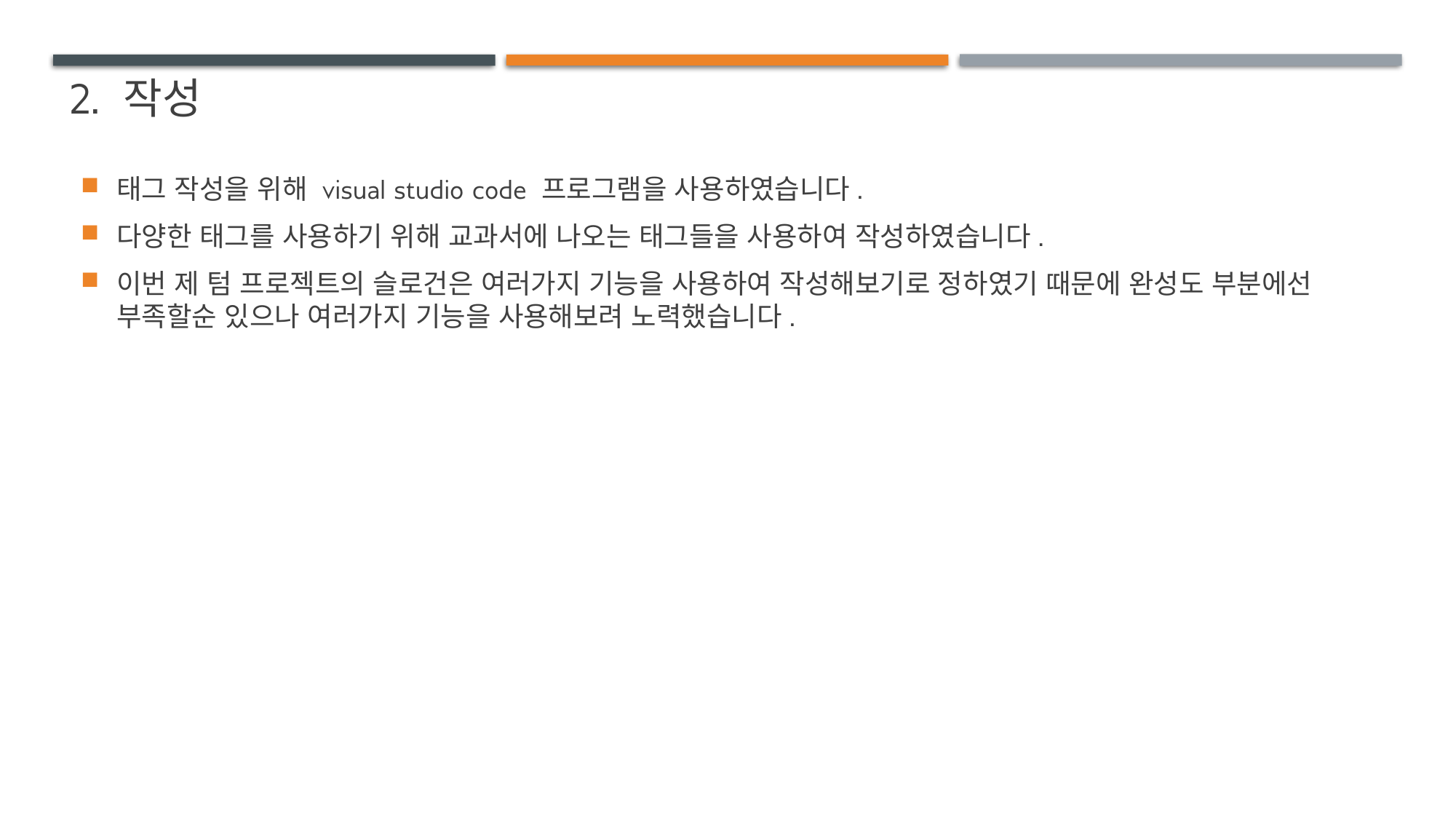

# 2. 작성
태그 작성을 위해 visual studio code 프로그램을 사용하였습니다.
다양한 태그를 사용하기 위해 교과서에 나오는 태그들을 사용하여 작성하였습니다.
이번 제 텀 프로젝트의 슬로건은 여러가지 기능을 사용하여 작성해보기로 정하였기 때문에 완성도 부분에선 부족할순 있으나 여러가지 기능을 사용해보려 노력했습니다.